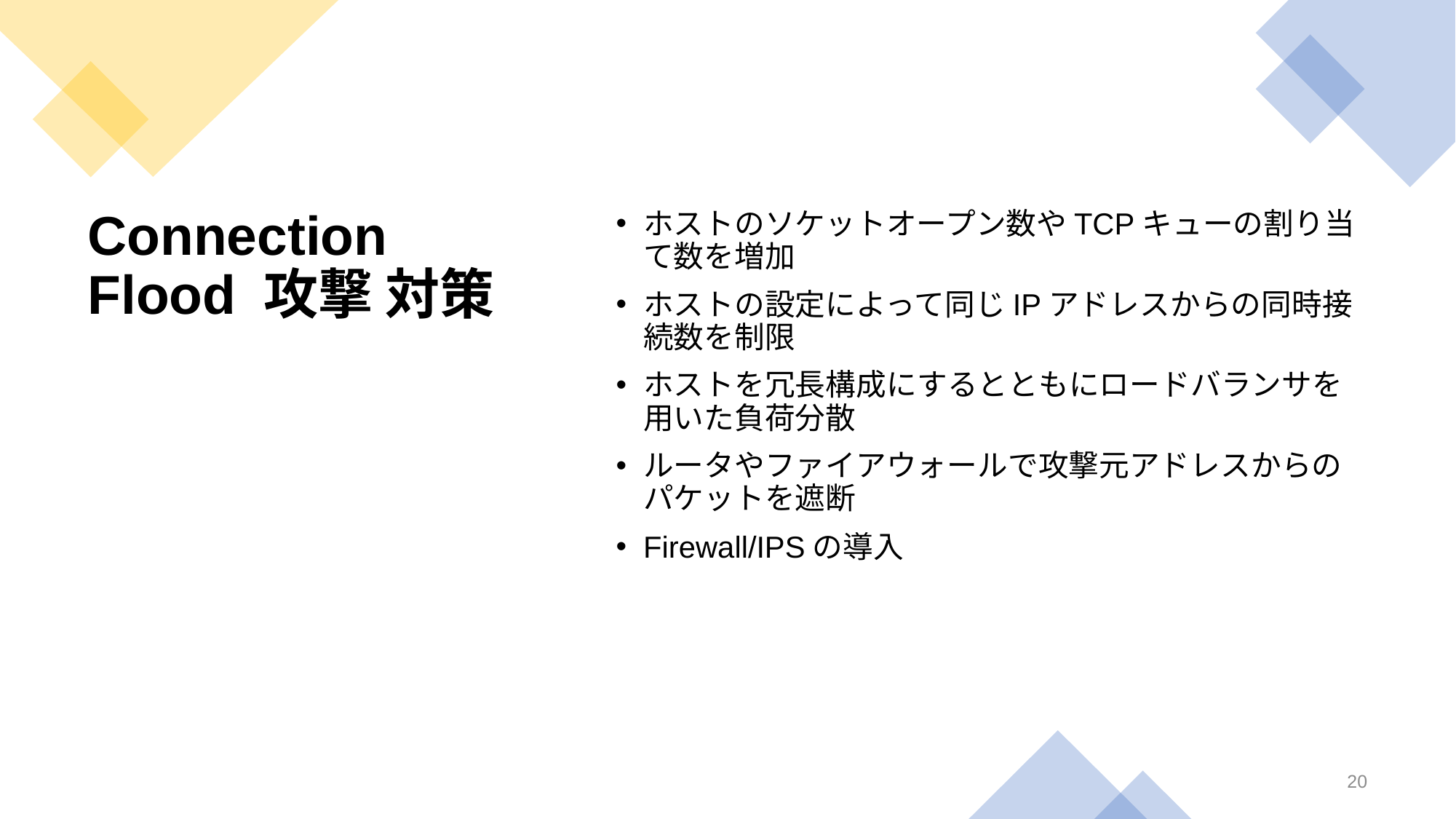

ホストのソケットオープン数やTCPキューの割り当て数を増加
ホストの設定によって同じIPアドレスからの同時接続数を制限
ホストを冗長構成にするとともにロードバランサを用いた負荷分散
ルータやファイアウォールで攻撃元アドレスからのパケットを遮断
Firewall/IPSの導入

# Connection Flood 攻撃 対策

20